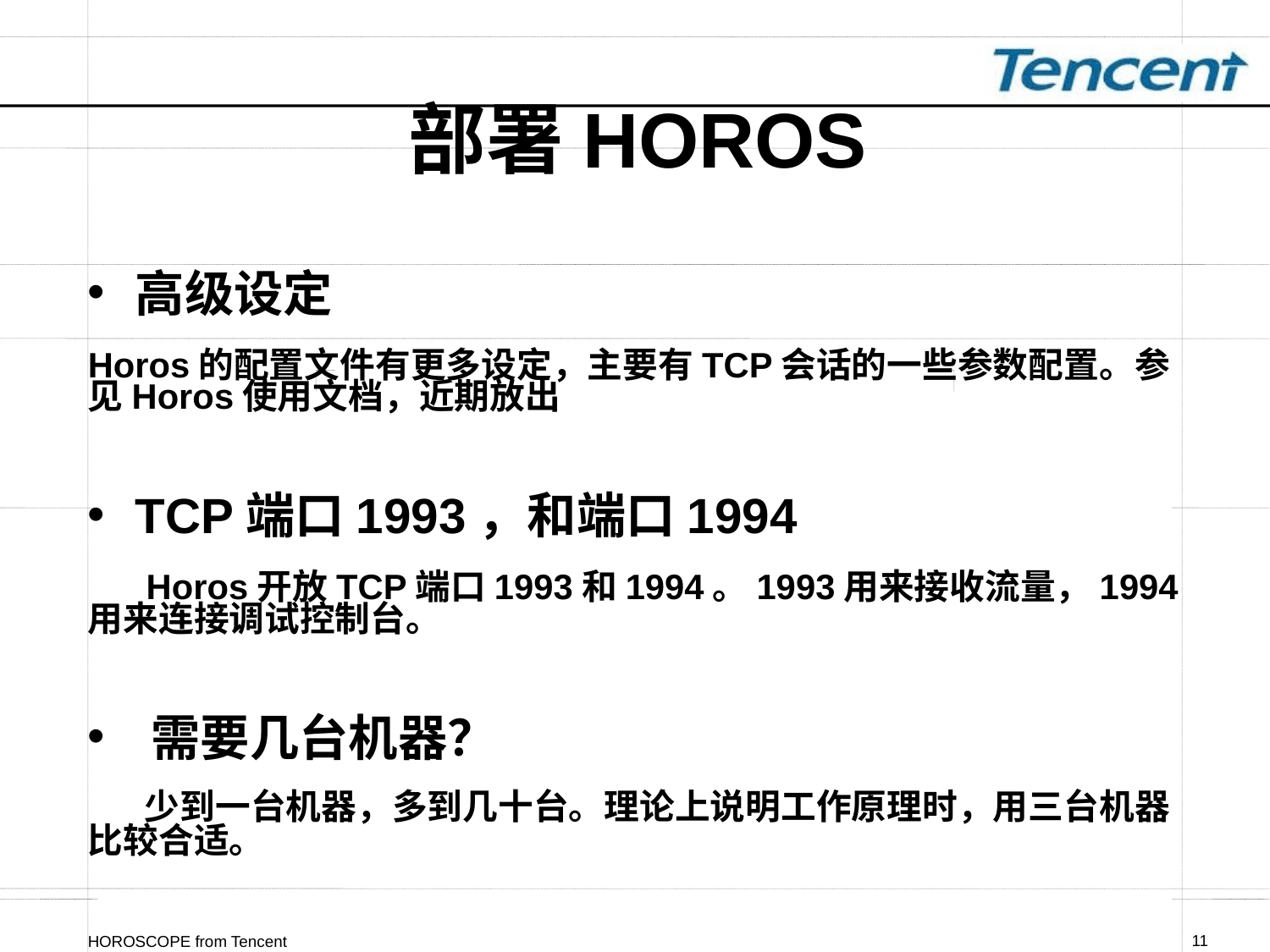

# 部署HOROS

高级设定

Horos的配置文件有更多设定，主要有TCP会话的一些参数配置。参见Horos使用文档，近期放出

TCP端口1993，和端口1994

      Horos开放TCP端口1993和1994。1993用来接收流量，1994用来连接调试控制台。

需要几台机器？

    少到一台机器，多到几十台。理论上说明工作原理时，用三台机器比较合适。

HOROSCOPE from Tencent